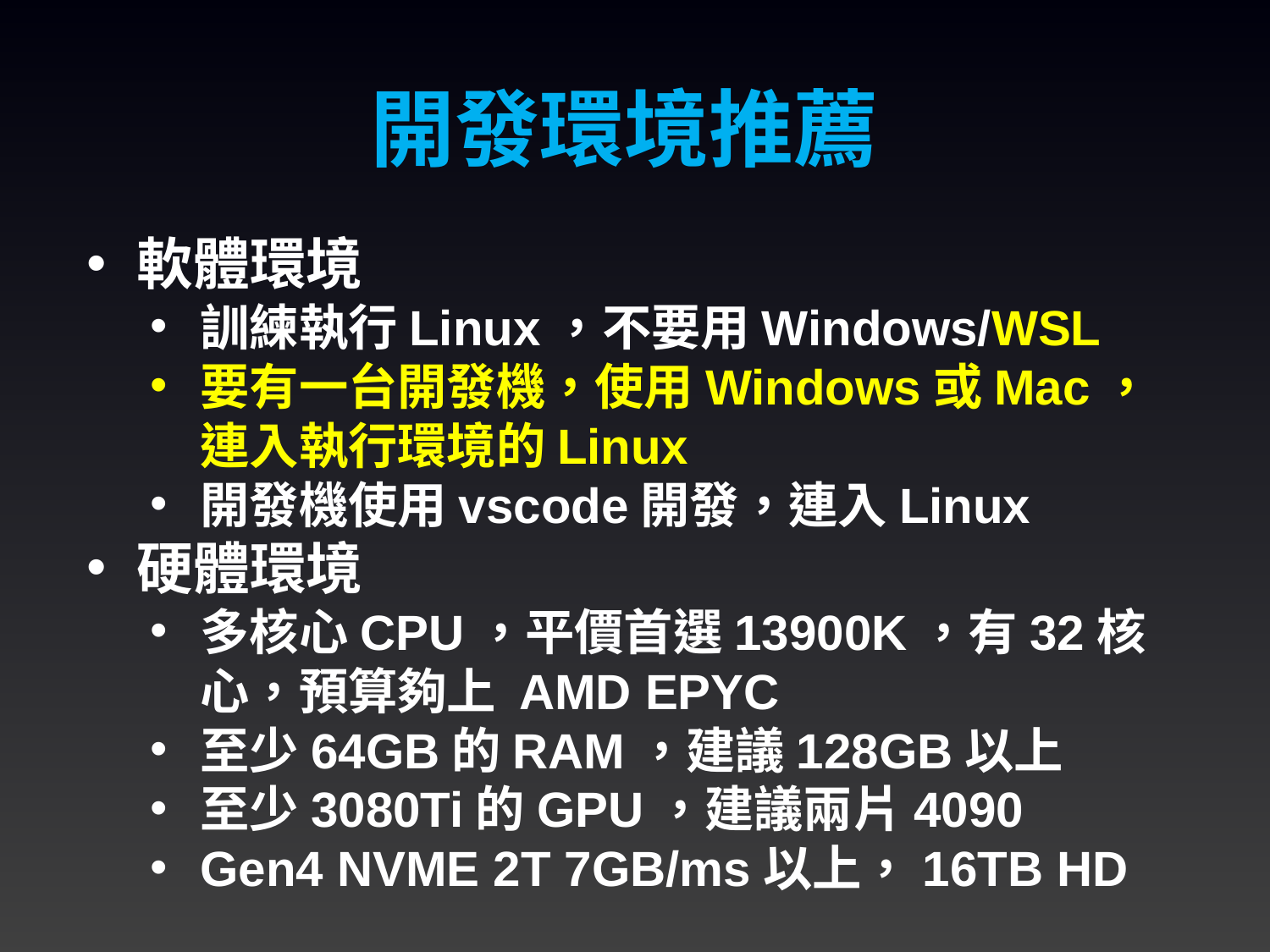

開發環境推薦
軟體環境
訓練執行Linux，不要用Windows/WSL
要有一台開發機，使用Windows或Mac，連入執行環境的Linux
開發機使用vscode開發，連入Linux
硬體環境
多核心CPU，平價首選13900K，有32核心，預算夠上 AMD EPYC
至少64GB的RAM，建議128GB以上
至少3080Ti的GPU，建議兩片4090
Gen4 NVME 2T 7GB/ms以上，16TB HD